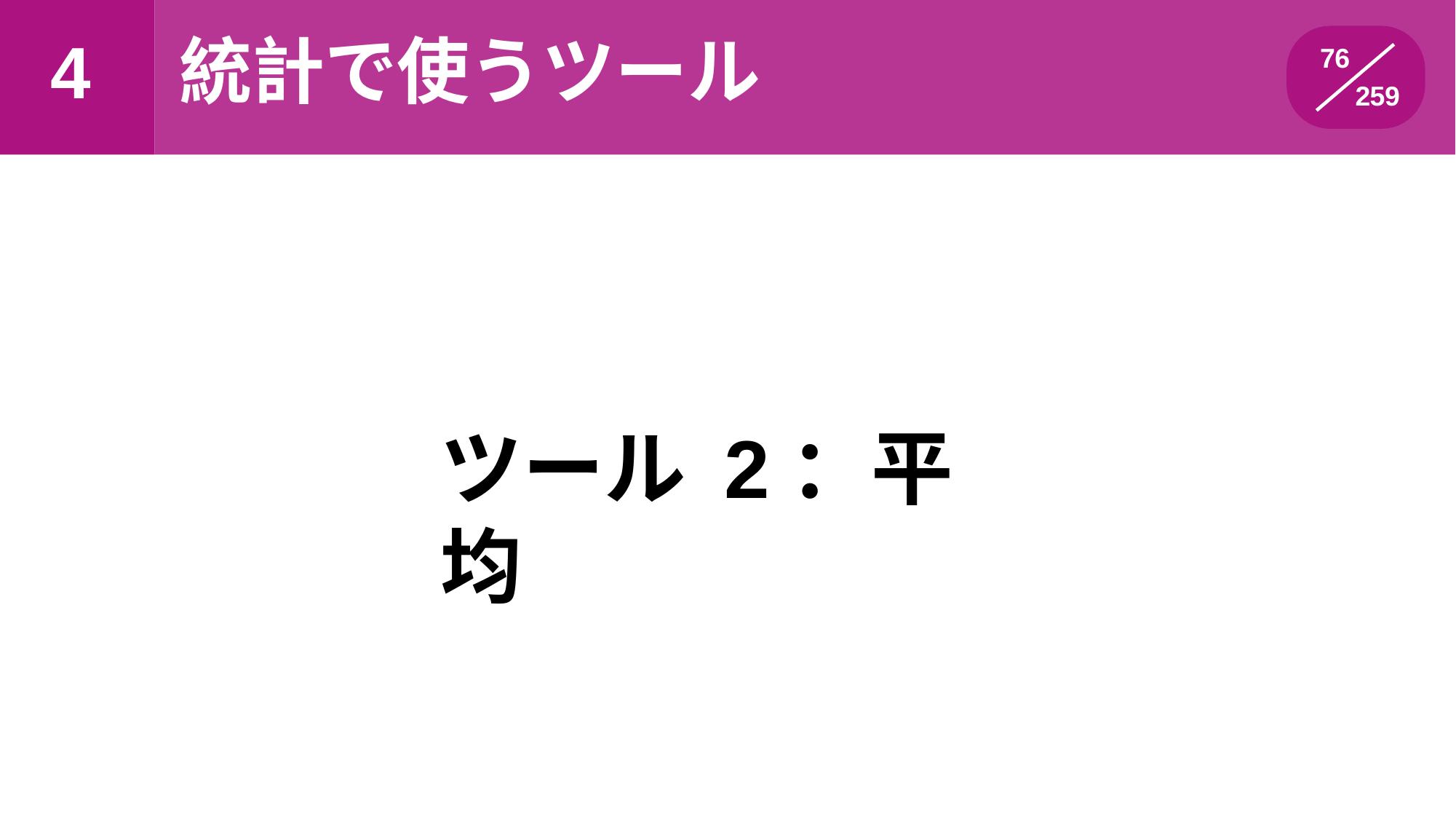

統計で使うツール
# 4
76
259
ツール 2：平均